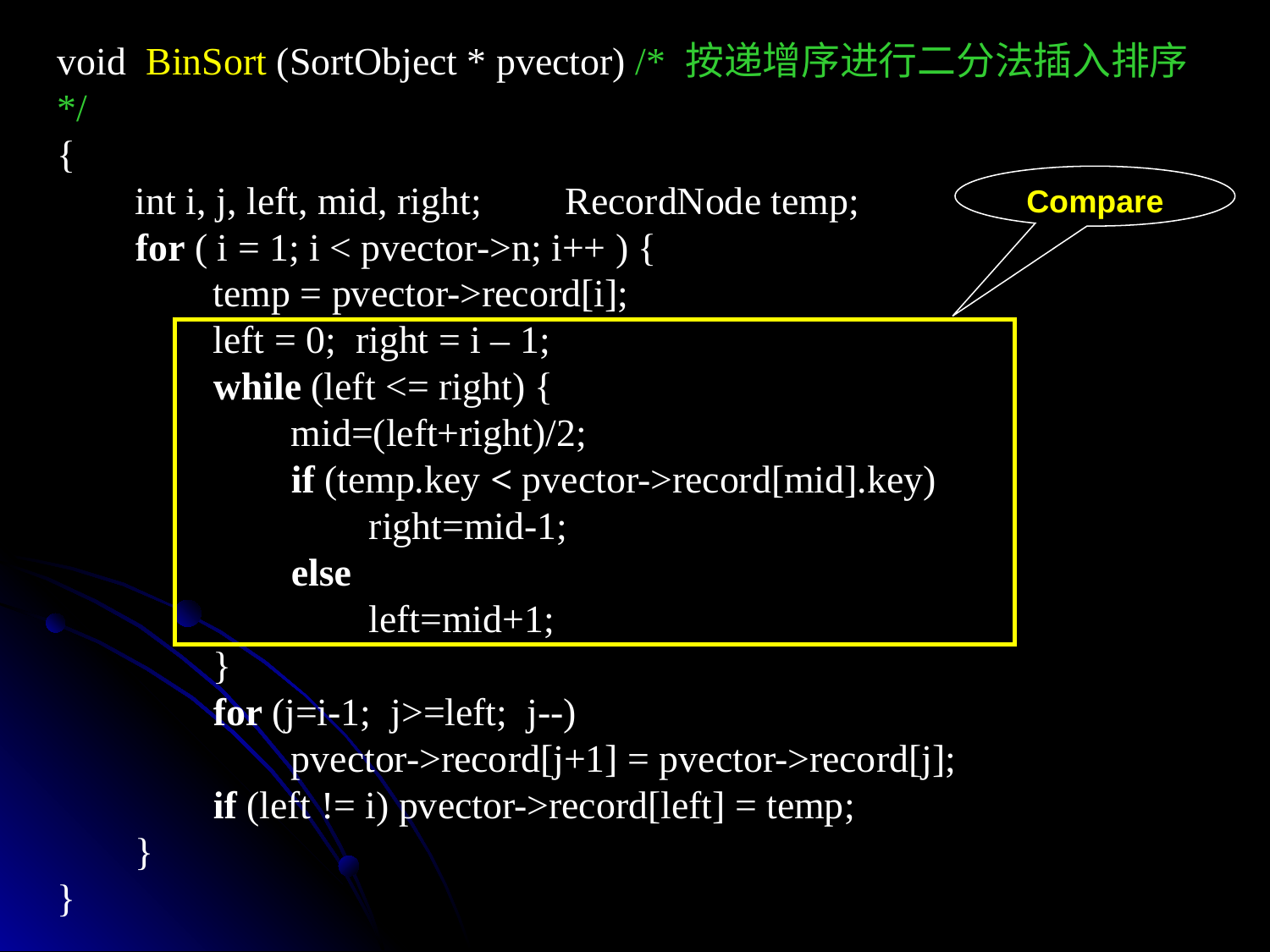

void  BinSort (SortObject * pvector) /* 按递增序进行二分法插入排序 */
{
        int i, j, left, mid, right; 	RecordNode temp;
        for ( i = 1; i < pvector->n; i++ ) {
                temp = pvector->record[i];
                left = 0;  right = i – 1;
                while (left <= right) {
                        mid=(left+right)/2;
                        if (temp.key < pvector->record[mid].key)
                                right=mid-1;
                        else
                                left=mid+1;
                }
                for (j=i-1;  j>=left;  j--)
                        pvector->record[j+1] = pvector->record[j];
                if (left != i) pvector->record[left] = temp;
        }
}
Compare